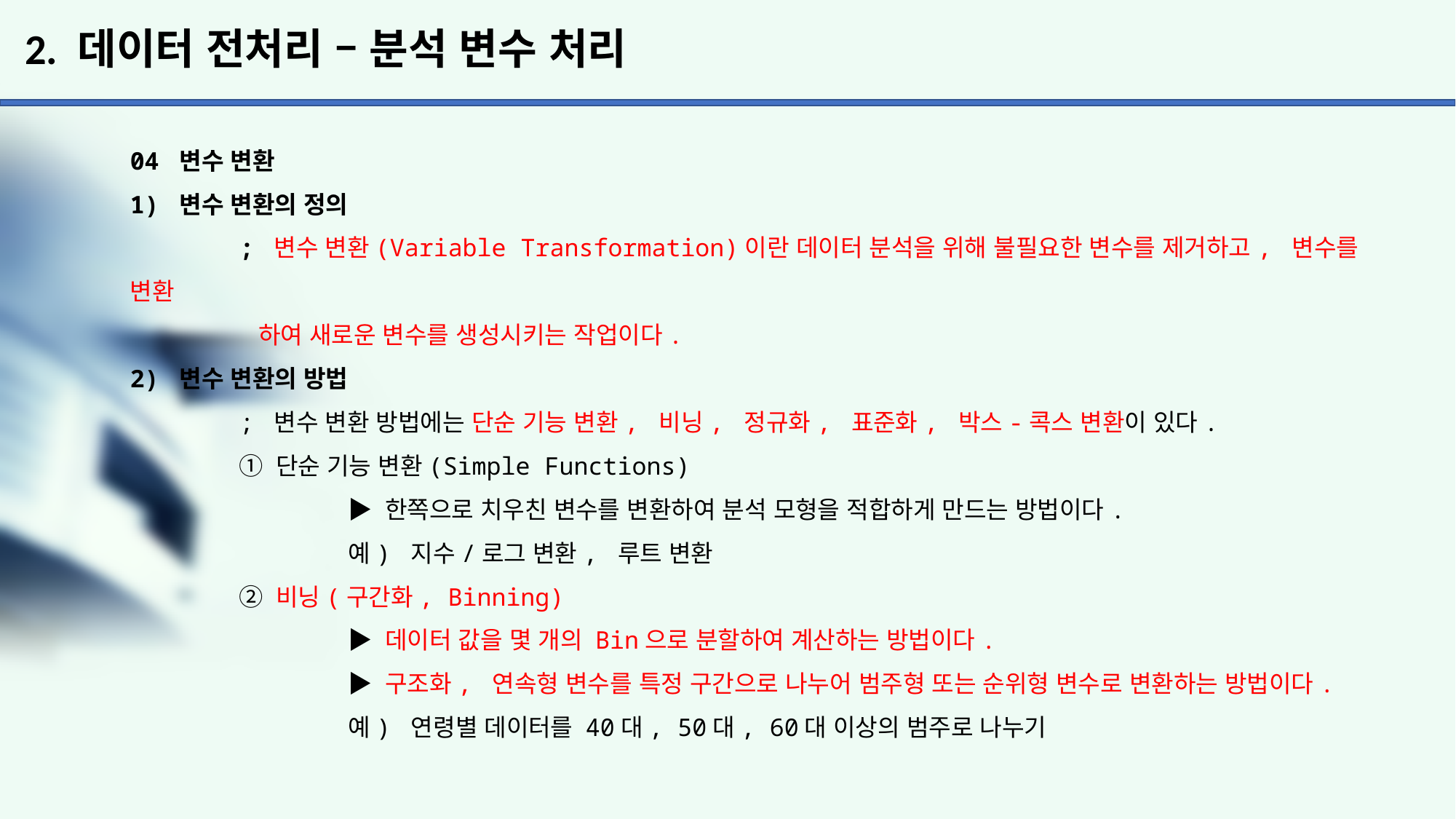

# 2. 데이터 전처리 – 분석 변수 처리
04 변수 변환
1) 변수 변환의 정의
	; 변수 변환(Variable Transformation)이란 데이터 분석을 위해 불필요한 변수를 제거하고, 변수를 변환
	  하여 새로운 변수를 생성시키는 작업이다.
2) 변수 변환의 방법
	; 변수 변환 방법에는 단순 기능 변환, 비닝, 정규화, 표준화, 박스-콕스 변환이 있다.
	① 단순 기능 변환(Simple Functions)
		▶ 한쪽으로 치우친 변수를 변환하여 분석 모형을 적합하게 만드는 방법이다.
		예) 지수/로그 변환, 루트 변환
	② 비닝(구간화, Binning)
		▶ 데이터 값을 몇 개의 Bin으로 분할하여 계산하는 방법이다.
		▶ 구조화, 연속형 변수를 특정 구간으로 나누어 범주형 또는 순위형 변수로 변환하는 방법이다.
		예) 연령별 데이터를 40대, 50대, 60대 이상의 범주로 나누기